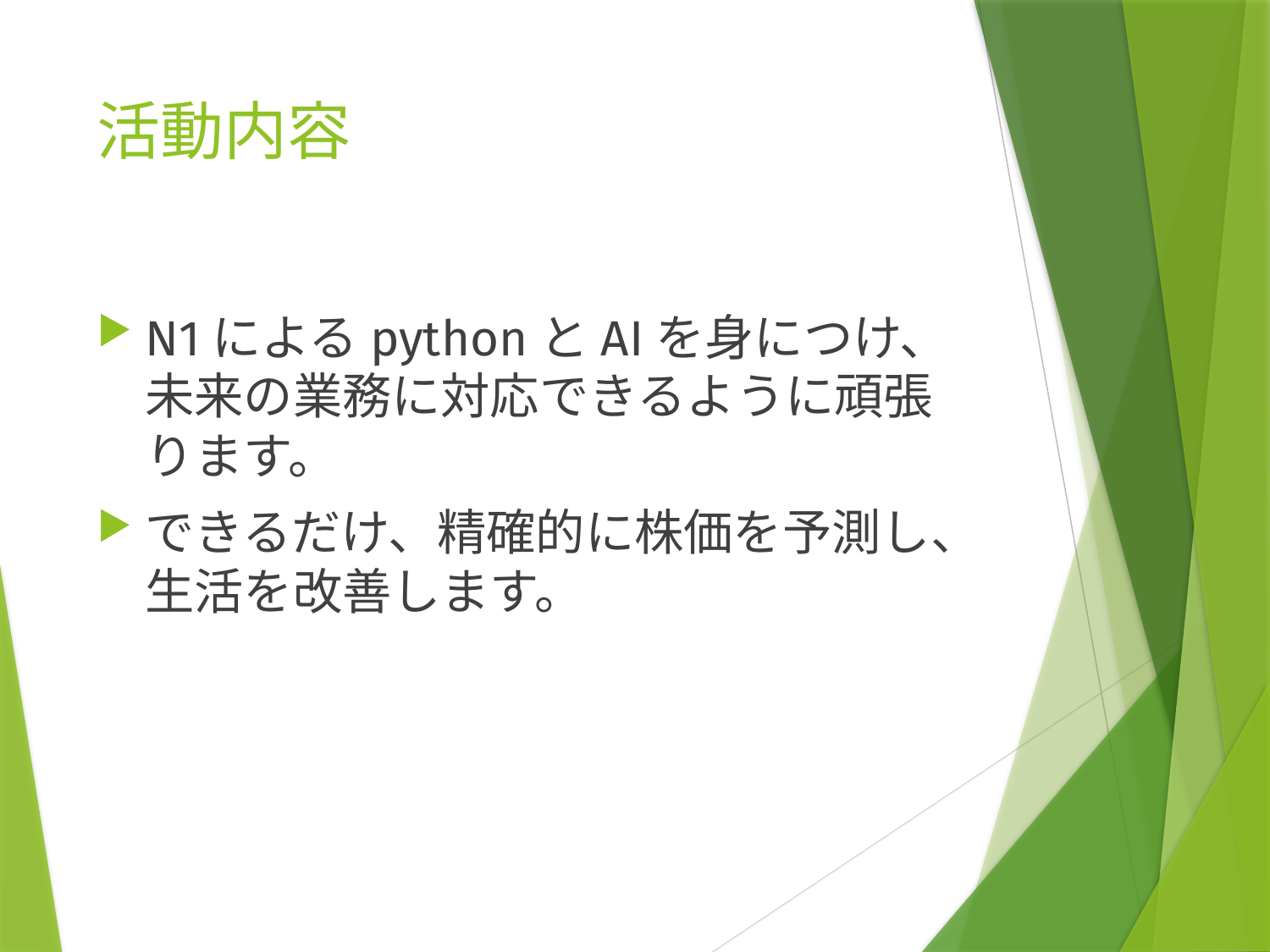

# 活動内容
N1によるpythonとAIを身につけ、未来の業務に対応できるように頑張ります。
できるだけ、精確的に株価を予測し、生活を改善します。